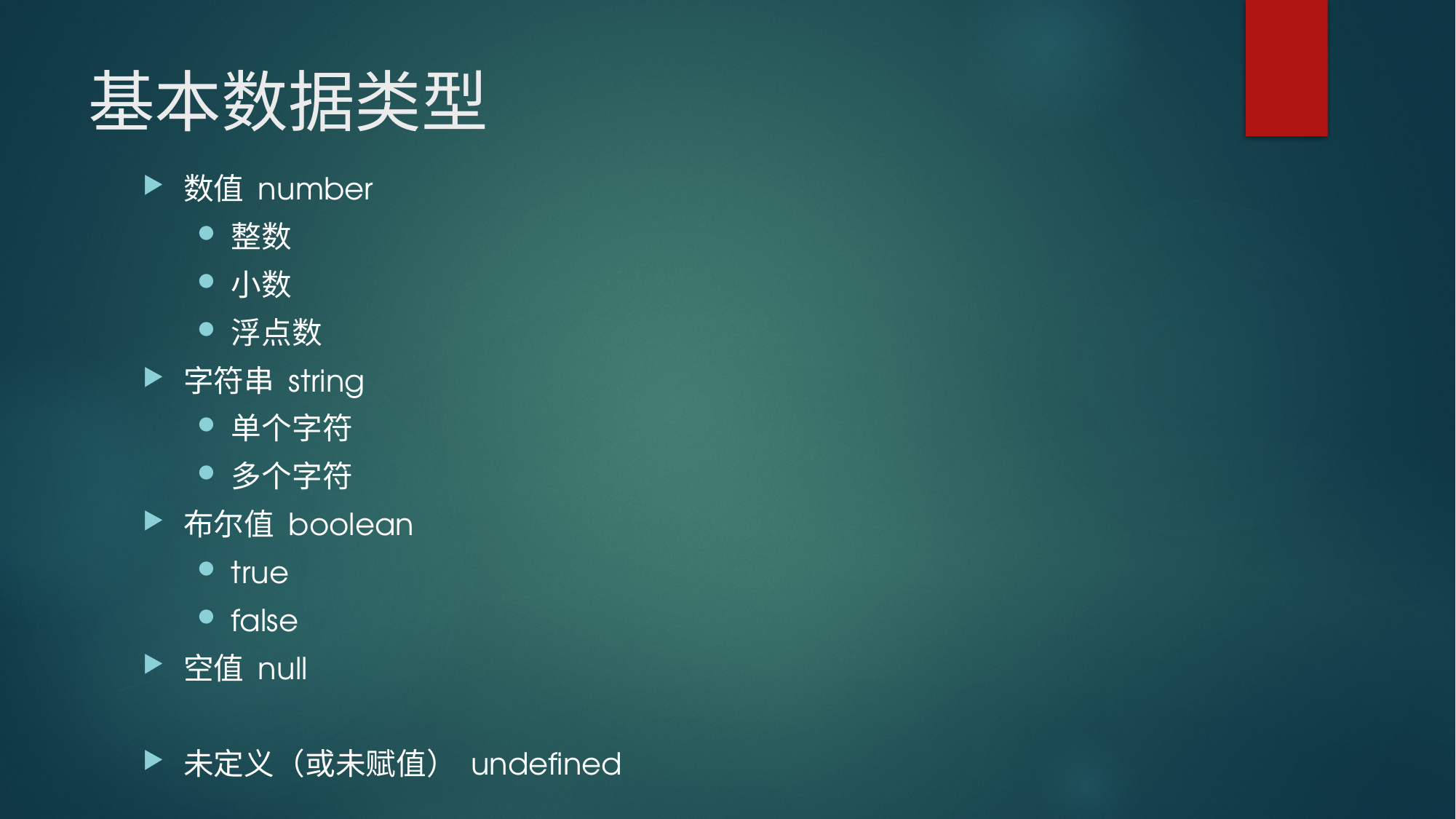

# 基本数据类型
数值 number
整数
小数
浮点数
字符串 string
单个字符
多个字符
布尔值 boolean
true
false
空值 null

未定义（或未赋值） undefined